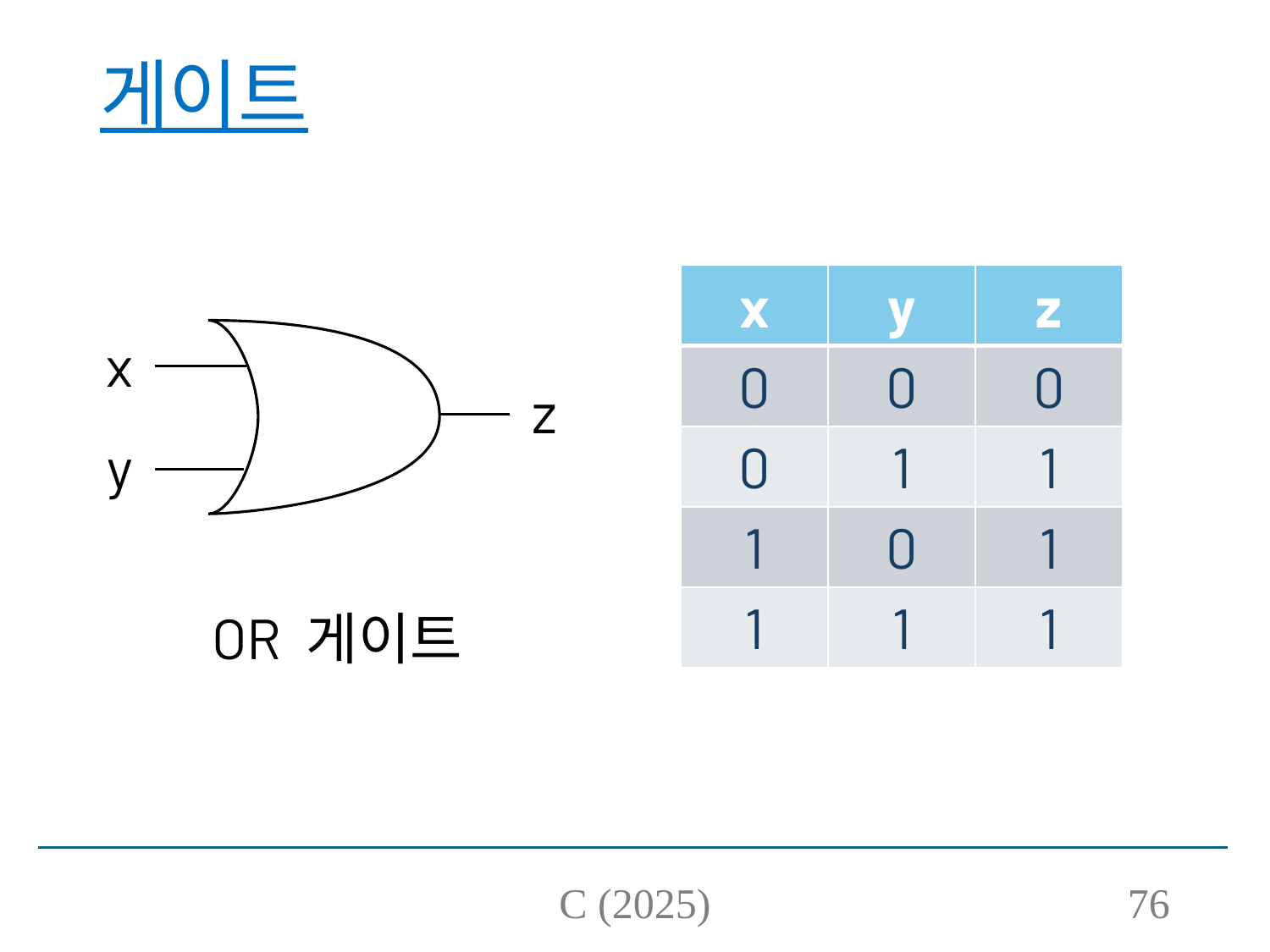

# 게이트
| x | y | z |
| --- | --- | --- |
| 0 | 0 | 0 |
| 0 | 1 | 1 |
| 1 | 0 | 1 |
| 1 | 1 | 1 |

x
z
y
OR 게이트
C (2025)
76